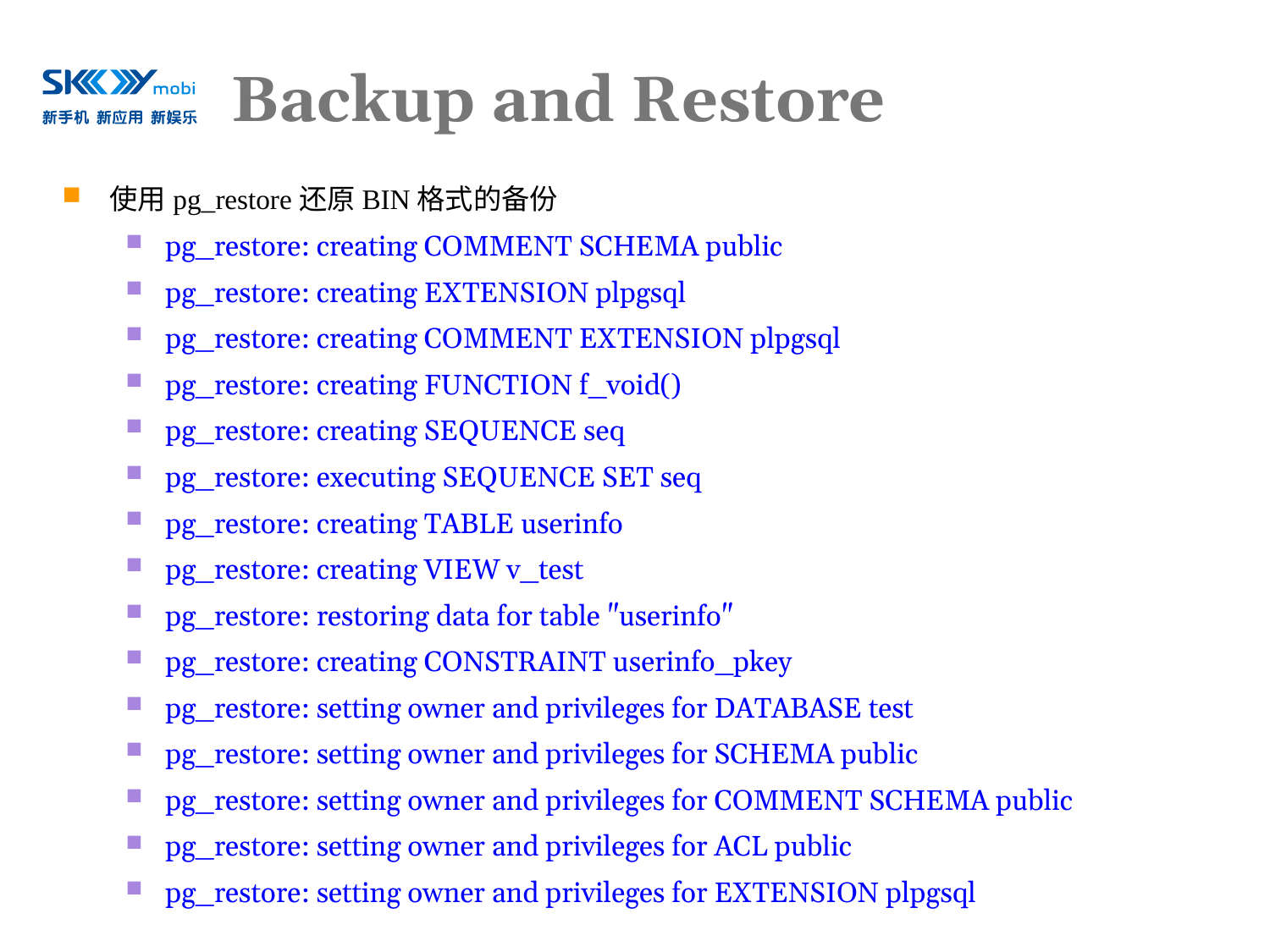

# Backup and Restore
使用pg_restore还原BIN格式的备份
pg_restore: creating COMMENT SCHEMA public
pg_restore: creating EXTENSION plpgsql
pg_restore: creating COMMENT EXTENSION plpgsql
pg_restore: creating FUNCTION f_void()
pg_restore: creating SEQUENCE seq
pg_restore: executing SEQUENCE SET seq
pg_restore: creating TABLE userinfo
pg_restore: creating VIEW v_test
pg_restore: restoring data for table "userinfo"
pg_restore: creating CONSTRAINT userinfo_pkey
pg_restore: setting owner and privileges for DATABASE test
pg_restore: setting owner and privileges for SCHEMA public
pg_restore: setting owner and privileges for COMMENT SCHEMA public
pg_restore: setting owner and privileges for ACL public
pg_restore: setting owner and privileges for EXTENSION plpgsql